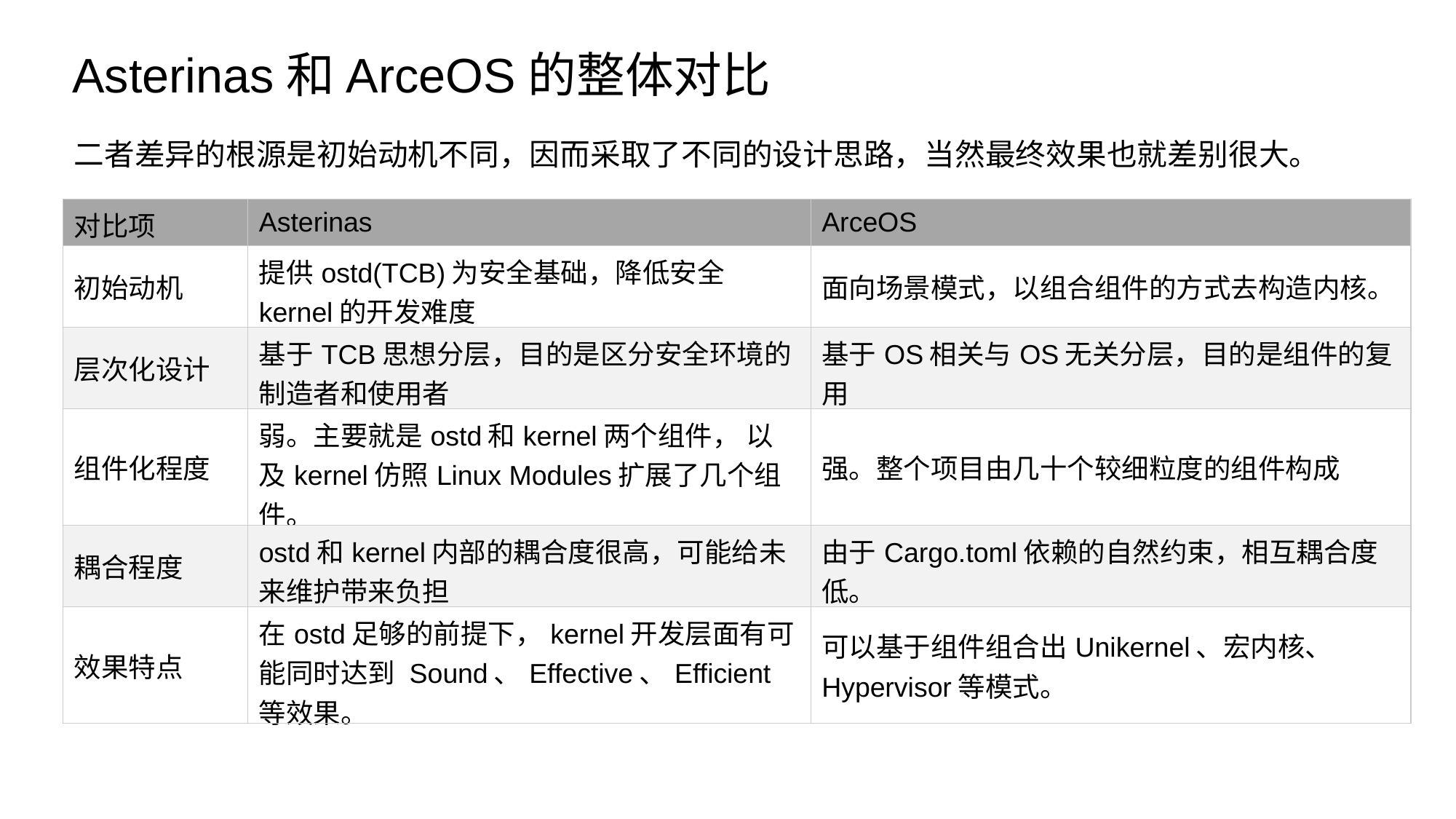

Asterinas和ArceOS的整体对比
二者差异的根源是初始动机不同，因而采取了不同的设计思路，当然最终效果也就差别很大。
| 对比项 | Asterinas | ArceOS |
| --- | --- | --- |
| 初始动机 | 提供ostd(TCB)为安全基础，降低安全kernel的开发难度 | 面向场景模式，以组合组件的方式去构造内核。 |
| 层次化设计 | 基于TCB思想分层，目的是区分安全环境的制造者和使用者 | 基于OS相关与OS无关分层，目的是组件的复用 |
| 组件化程度 | 弱。主要就是ostd和kernel两个组件， 以及kernel仿照Linux Modules扩展了几个组件。 | 强。整个项目由几十个较细粒度的组件构成 |
| 耦合程度 | ostd和kernel内部的耦合度很高，可能给未来维护带来负担 | 由于Cargo.toml依赖的自然约束，相互耦合度低。 |
| 效果特点 | 在ostd足够的前提下，kernel开发层面有可能同时达到 Sound、Effective、Efficient等效果。 | 可以基于组件组合出Unikernel、宏内核、 Hypervisor等模式。 |